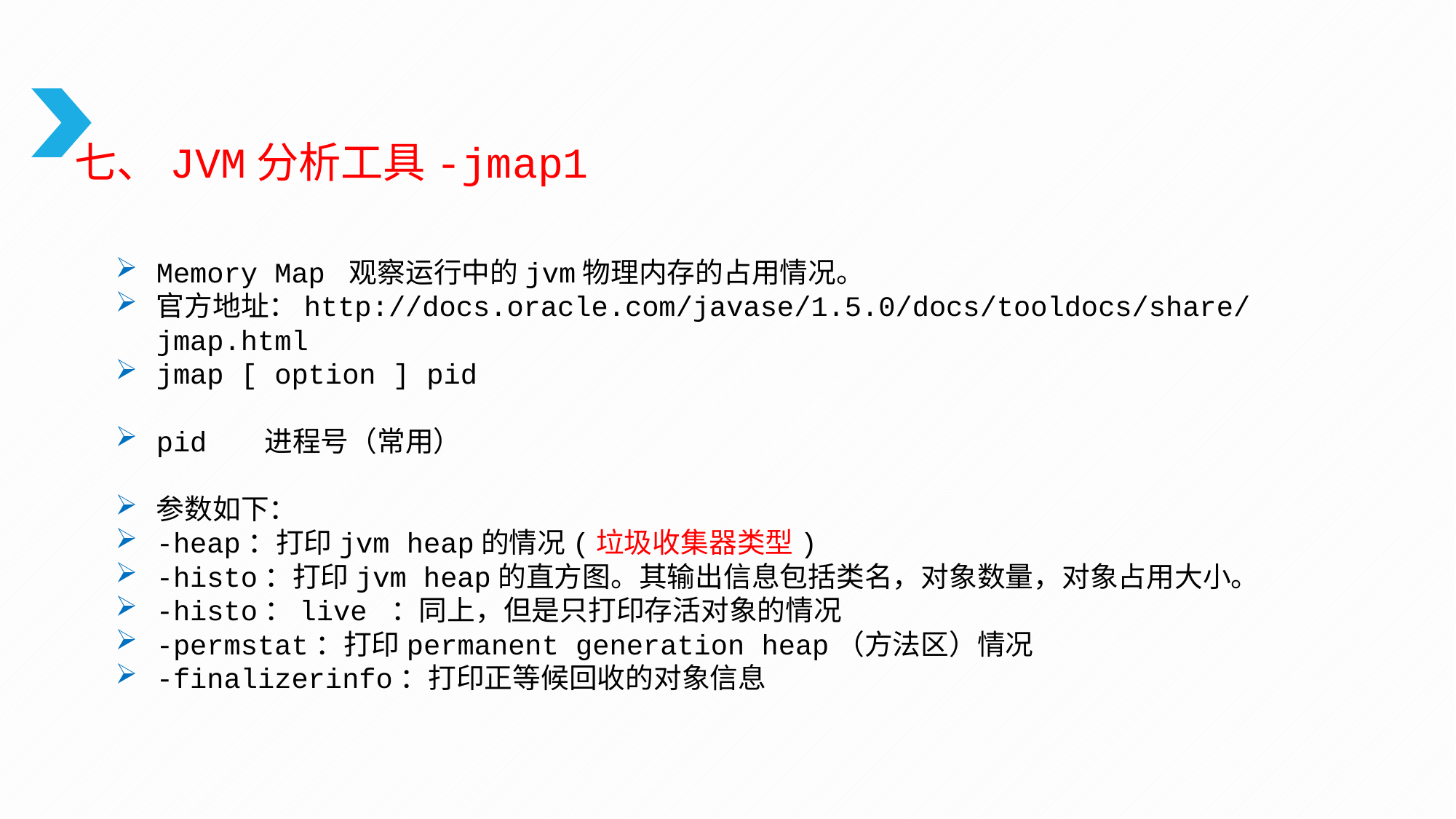

七、JVM分析工具-jmap1
Memory Map 观察运行中的jvm物理内存的占用情况。
官方地址：http://docs.oracle.com/javase/1.5.0/docs/tooldocs/share/jmap.html
jmap [ option ] pid

pid   进程号（常用）

参数如下：
-heap：打印jvm heap的情况(垃圾收集器类型)
-histo：打印jvm heap的直方图。其输出信息包括类名，对象数量，对象占用大小。
-histo：live ：同上，但是只打印存活对象的情况
-permstat：打印permanent generation heap（方法区）情况
-finalizerinfo：打印正等候回收的对象信息